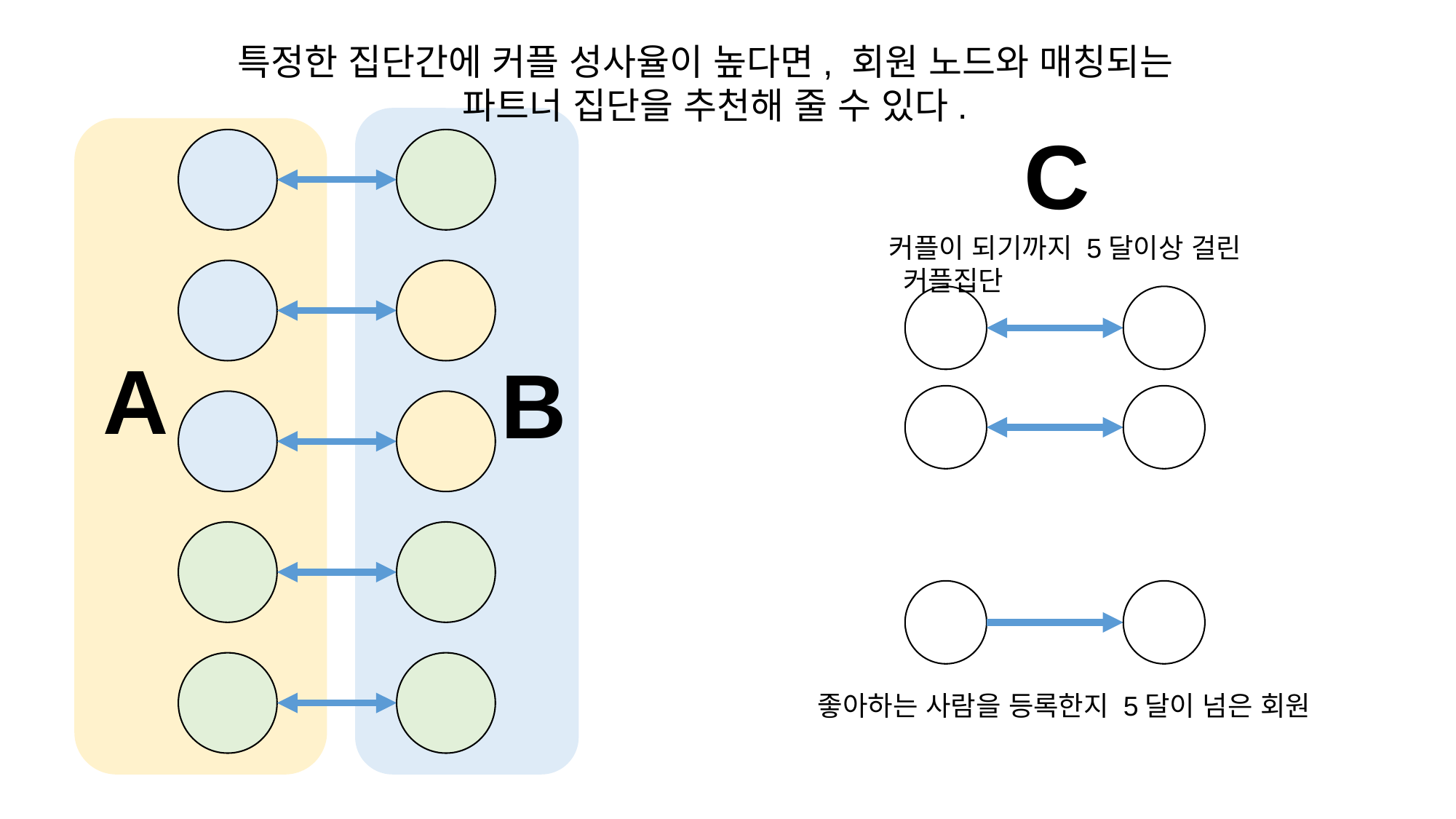

특정한 집단간에 커플 성사율이 높다면, 회원 노드와 매칭되는
 파트너 집단을 추천해 줄 수 있다.

C

커플이 되기까지 5달이상 걸린
 커플집단

A
B

좋아하는 사람을 등록한지 5달이 넘은 회원